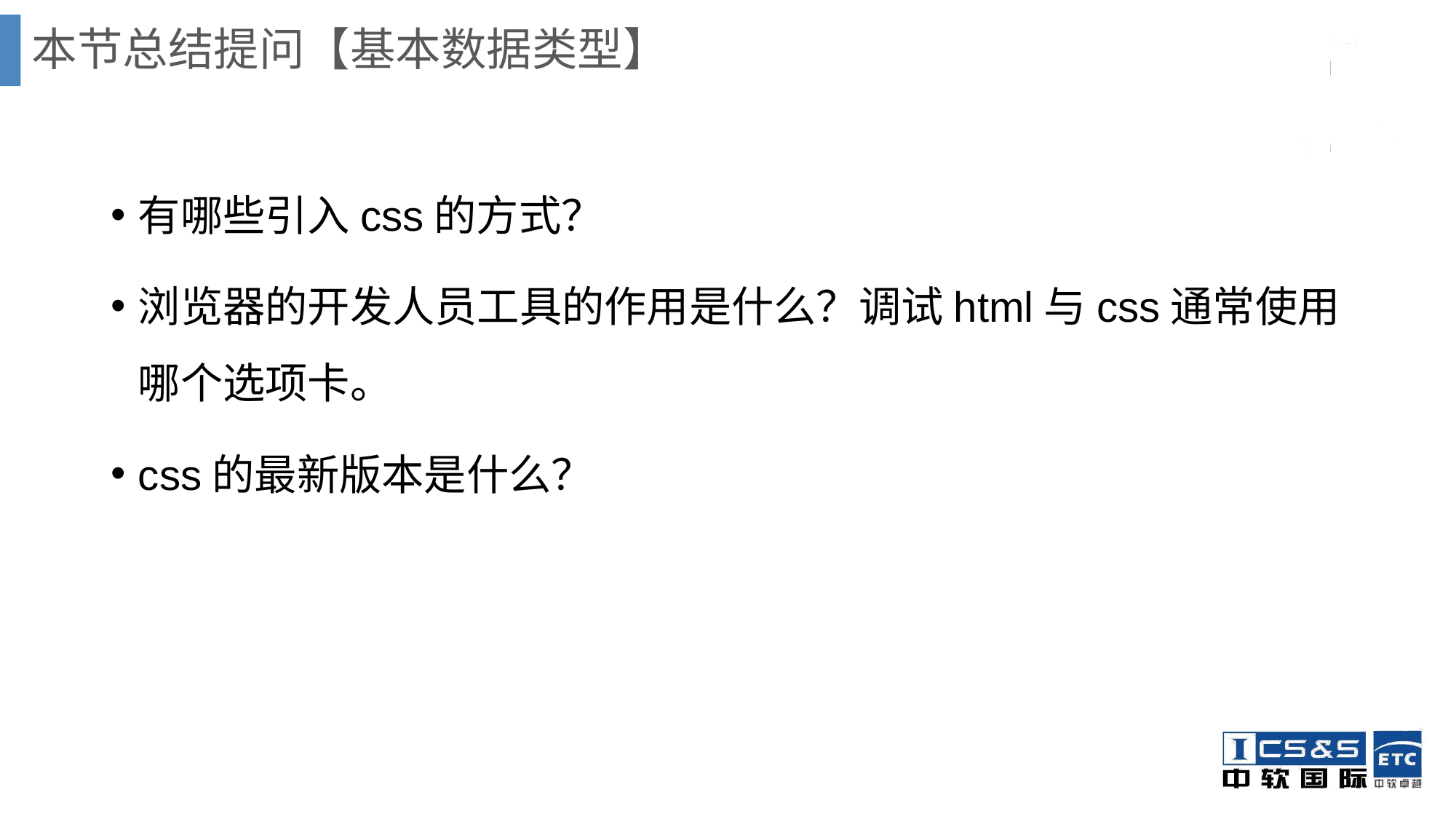

# 本节总结提问【基本数据类型】
有哪些引入css的方式？
浏览器的开发人员工具的作用是什么？调试html与css通常使用哪个选项卡。
css的最新版本是什么？